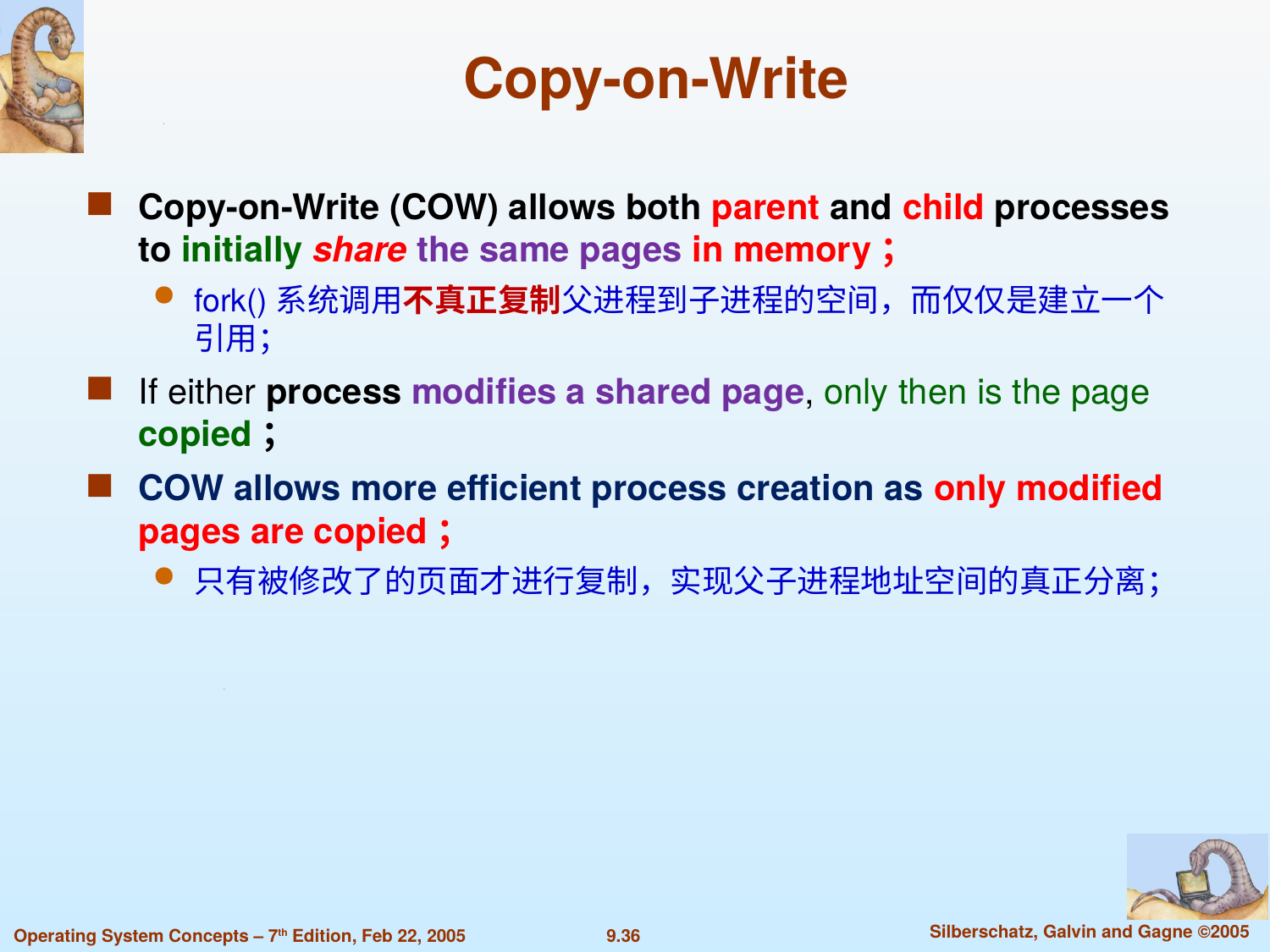

Copy-on-Write
Copy-on-Write (COW) allows both parent and child processes to initially share the same pages in memory；
fork()系统调用不真正复制父进程到子进程的空间，而仅仅是建立一个引用；
If either process modifies a shared page, only then is the page copied；
COW allows more efficient process creation as only modified pages are copied；
只有被修改了的页面才进行复制，实现父子进程地址空间的真正分离；